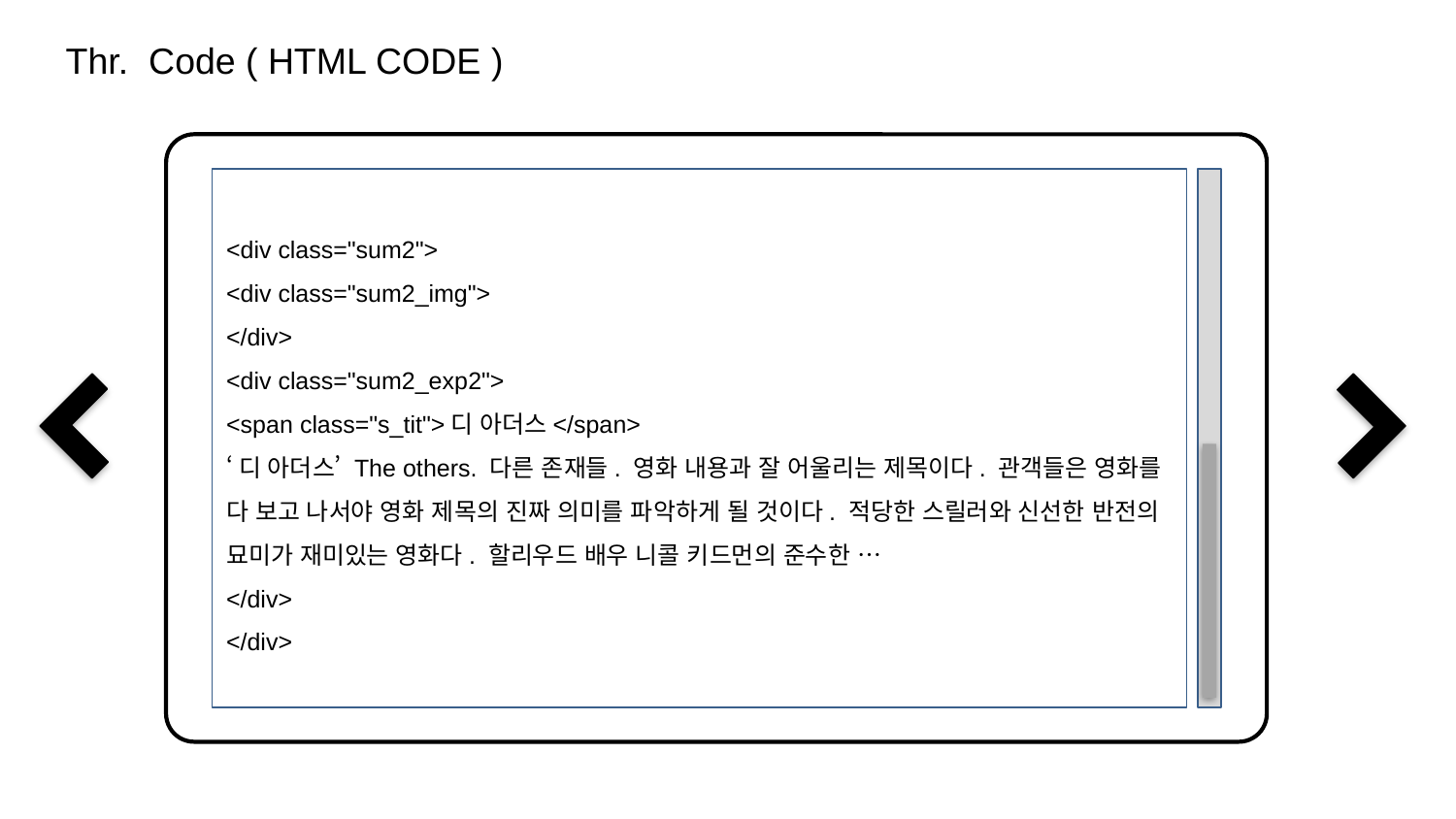

Thr.  Code ( HTML CODE )

<div class="sum2">
<div class="sum2_img">
</div>
<div class="sum2_exp2">
<span class="s_tit">디 아더스</span>
‘디 아더스’ The others. 다른 존재들. 영화 내용과 잘 어울리는 제목이다. 관객들은 영화를 다 보고 나서야 영화 제목의 진짜 의미를 파악하게 될 것이다. 적당한 스릴러와 신선한 반전의 묘미가 재미있는 영화다. 할리우드 배우 니콜 키드먼의 준수한 …
</div>
</div>